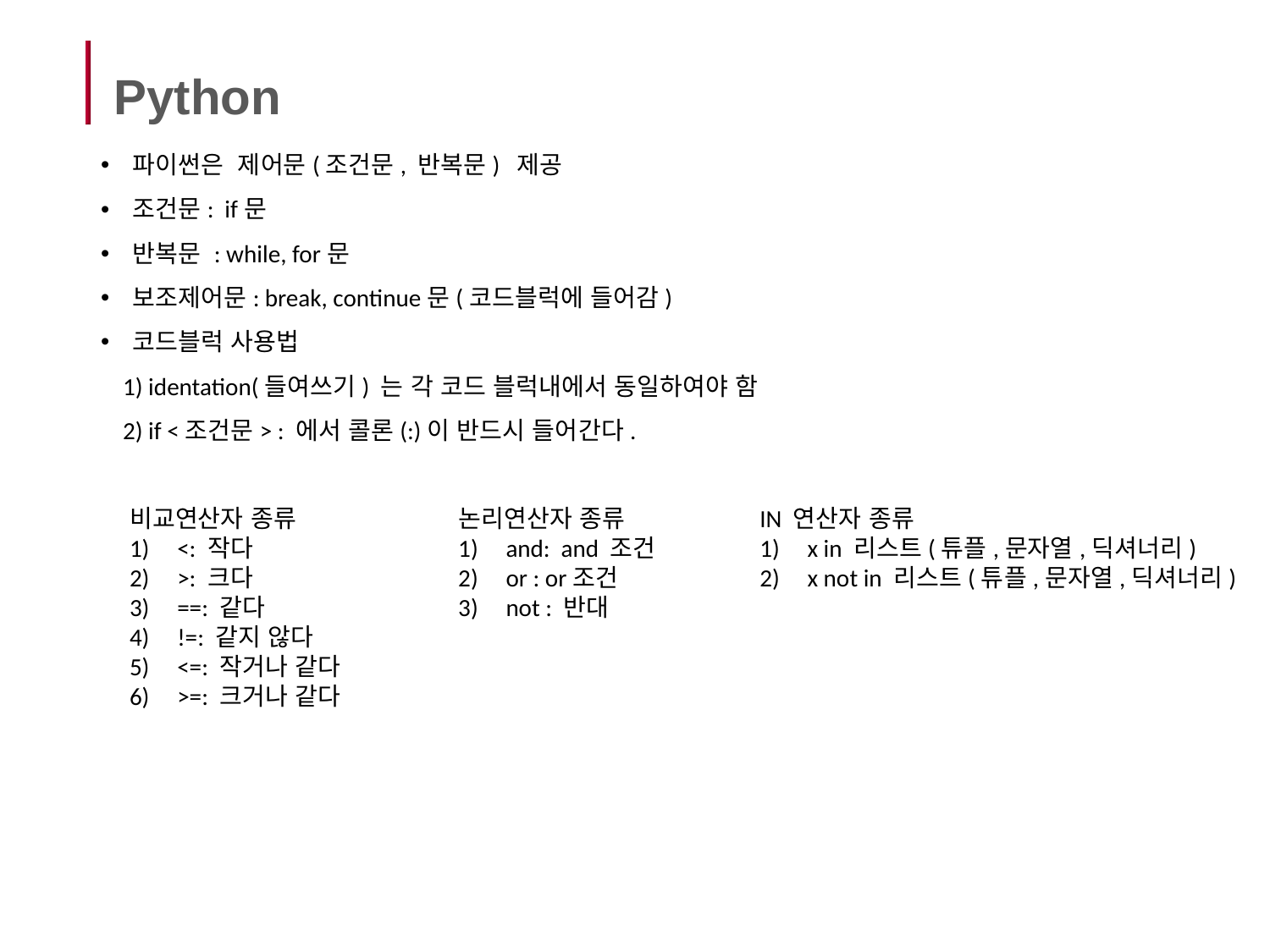

파이썬은  제어문(조건문, 반복문)  제공
조건문:  if문
반복문 : while, for문
보조제어문: break, continue문(코드블럭에 들어감)
코드블럭 사용법
    1) identation(들여쓰기) 는 각 코드 블럭내에서 동일하여야 함
    2) if <조건문> : 에서 콜론(:)이 반드시 들어간다.

IN 연산자 종류
x in 리스트(튜플,문자열,딕셔너리)
x not in 리스트(튜플,문자열,딕셔너리)
논리연산자 종류
and:  and 조건
or : or조건
not : 반대
비교연산자 종류
<: 작다
>: 크다
==: 같다
!=: 같지 않다
<=: 작거나 같다
>=: 크거나 같다